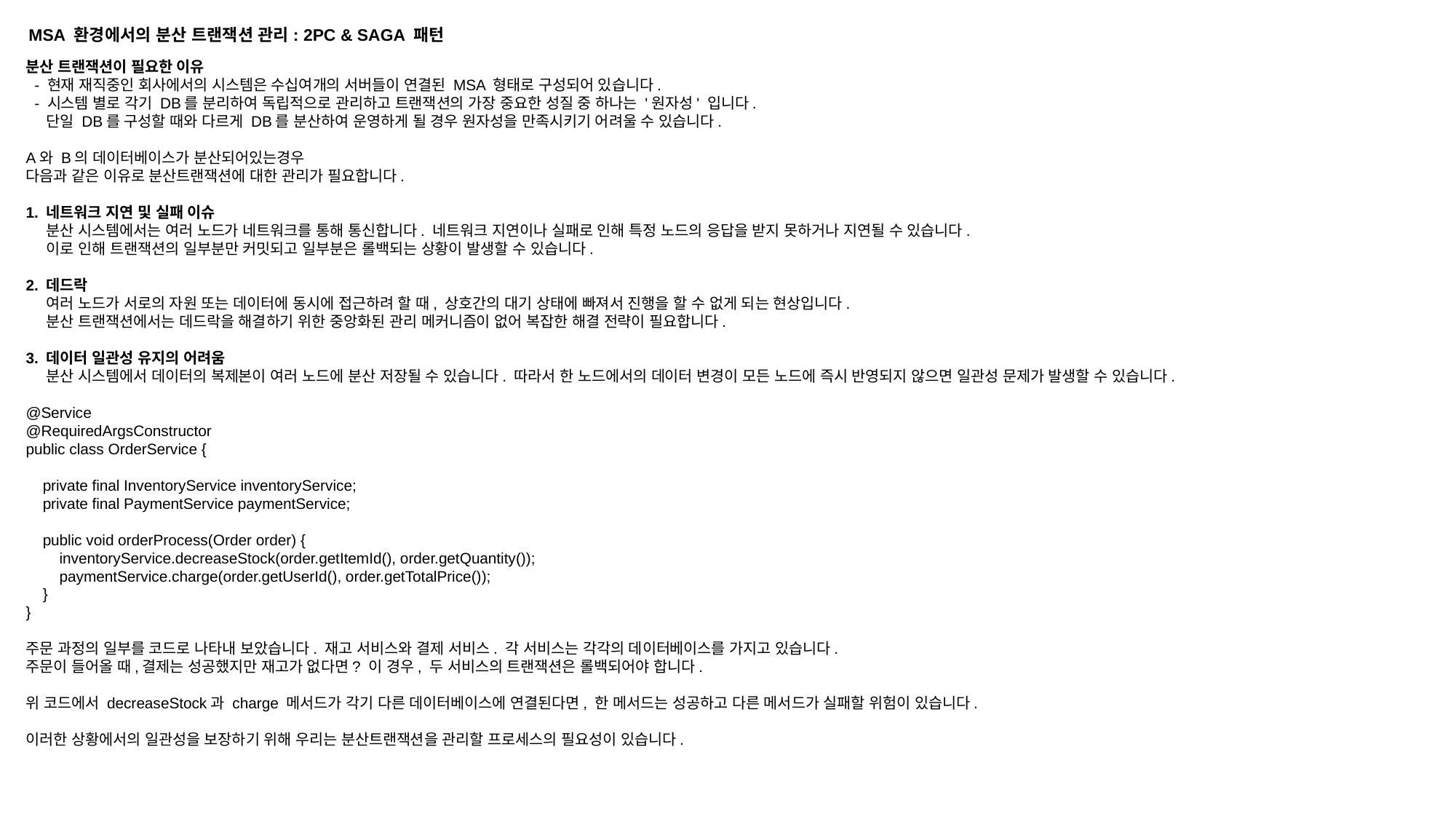

MSA 환경에서의 분산 트랜잭션 관리: 2PC & SAGA 패턴
분산 트랜잭션이 필요한 이유
  - 현재 재직중인 회사에서의 시스템은 수십여개의 서버들이 연결된 MSA 형태로 구성되어 있습니다.
  - 시스템 별로 각기 DB를 분리하여 독립적으로 관리하고 트랜잭션의 가장 중요한 성질 중 하나는 '원자성' 입니다.
    단일 DB를 구성할 때와 다르게 DB를 분산하여 운영하게 될 경우 원자성을 만족시키기 어려울 수 있습니다.

A와 B의 데이터베이스가 분산되어있는경우
다음과 같은 이유로 분산트랜잭션에 대한 관리가 필요합니다.

1. 네트워크 지연 및 실패 이슈
    분산 시스템에서는 여러 노드가 네트워크를 통해 통신합니다. 네트워크 지연이나 실패로 인해 특정 노드의 응답을 받지 못하거나 지연될 수 있습니다.
    이로 인해 트랜잭션의 일부분만 커밋되고 일부분은 롤백되는 상황이 발생할 수 있습니다.

2. 데드락
    여러 노드가 서로의 자원 또는 데이터에 동시에 접근하려 할 때, 상호간의 대기 상태에 빠져서 진행을 할 수 없게 되는 현상입니다.
    분산 트랜잭션에서는 데드락을 해결하기 위한 중앙화된 관리 메커니즘이 없어 복잡한 해결 전략이 필요합니다.

3. 데이터 일관성 유지의 어려움
    분산 시스템에서 데이터의 복제본이 여러 노드에 분산 저장될 수 있습니다. 따라서 한 노드에서의 데이터 변경이 모든 노드에 즉시 반영되지 않으면 일관성 문제가 발생할 수 있습니다.

@Service
@RequiredArgsConstructor
public class OrderService {

    private final InventoryService inventoryService;
    private final PaymentService paymentService;

    public void orderProcess(Order order) {
        inventoryService.decreaseStock(order.getItemId(), order.getQuantity());
        paymentService.charge(order.getUserId(), order.getTotalPrice());
    }
}

주문 과정의 일부를 코드로 나타내 보았습니다. 재고 서비스와 결제 서비스. 각 서비스는 각각의 데이터베이스를 가지고 있습니다.
주문이 들어올 때,결제는 성공했지만 재고가 없다면? 이 경우, 두 서비스의 트랜잭션은 롤백되어야 합니다.

위 코드에서 decreaseStock과 charge 메서드가 각기 다른 데이터베이스에 연결된다면, 한 메서드는 성공하고 다른 메서드가 실패할 위험이 있습니다.

이러한 상황에서의 일관성을 보장하기 위해 우리는 분산트랜잭션을 관리할 프로세스의 필요성이 있습니다.